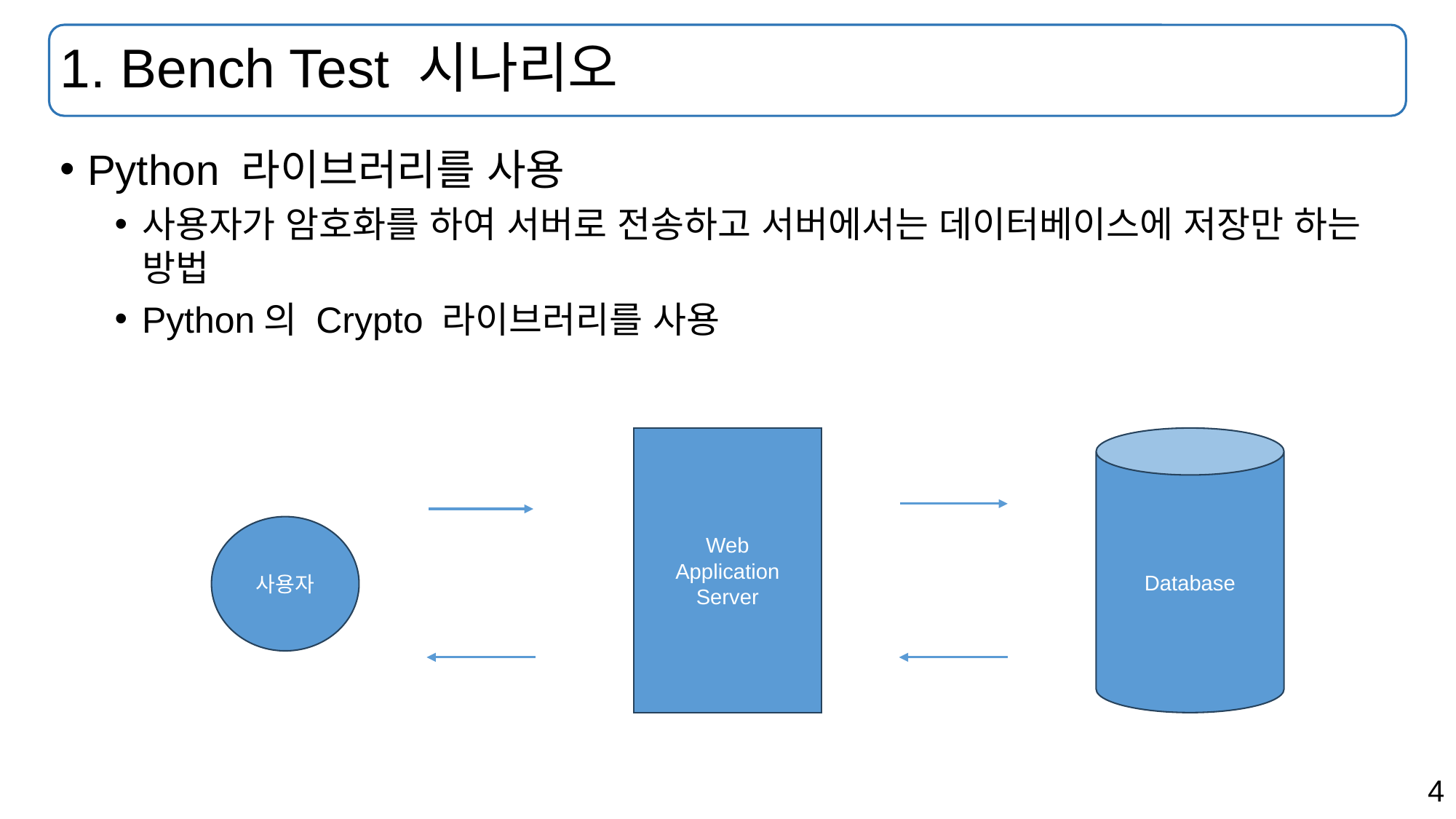

# 1. Bench Test 시나리오
Python 라이브러리를 사용
사용자가 암호화를 하여 서버로 전송하고 서버에서는 데이터베이스에 저장만 하는 방법
Python의 Crypto 라이브러리를 사용
Web
Application
Server
Database
사용자